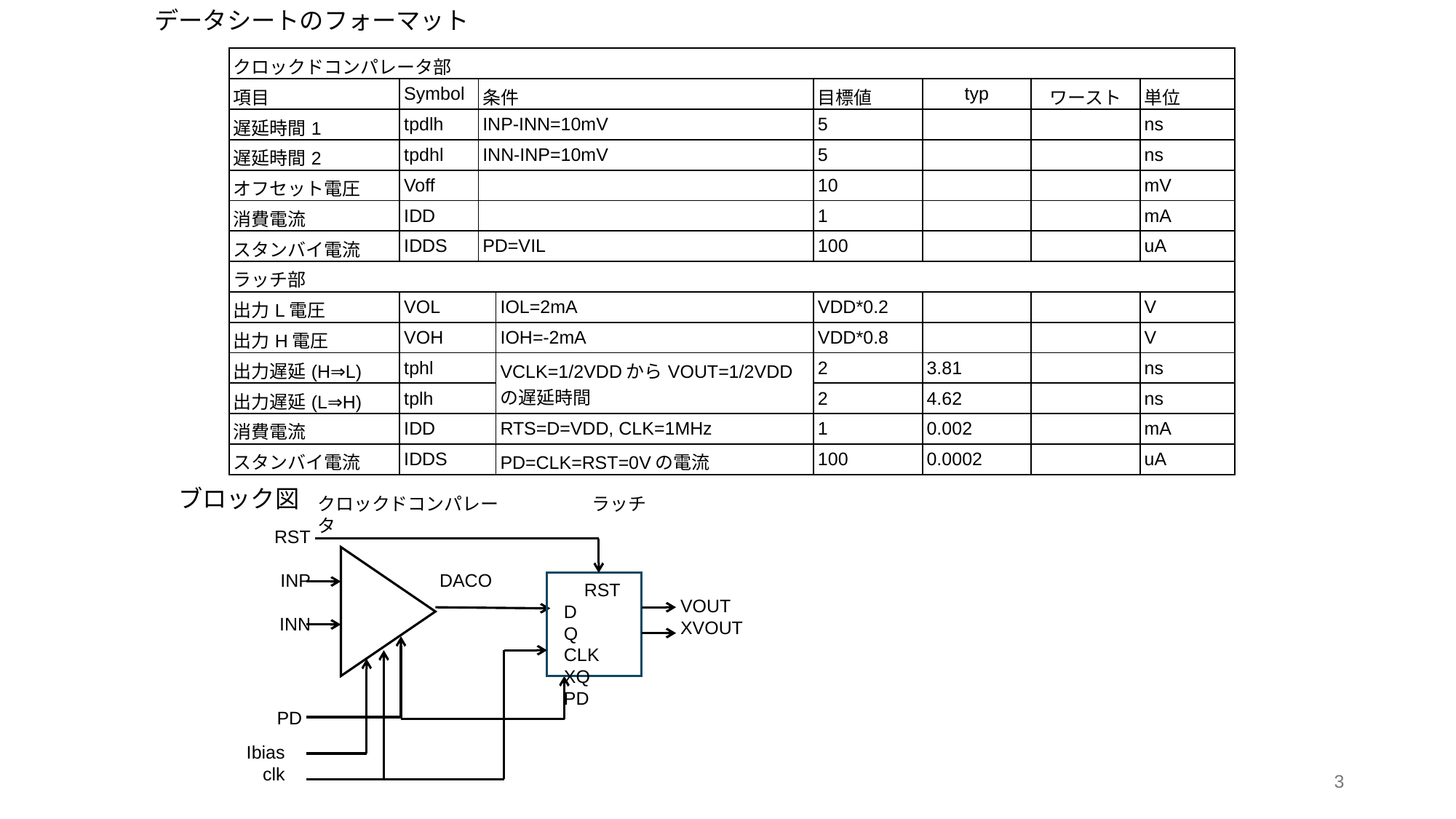

データシートのフォーマット
| クロックドコンパレータ部 |  |  |  |  |  |  |  |
| --- | --- | --- | --- | --- | --- | --- | --- |
| 項目 | Symbol | 条件 |  | 目標値 | typ | ワースト | 単位 |
| 遅延時間1 | tpdlh | INP-INN=10mV |  | 5 |  |  | ns |
| 遅延時間2 | tpdhl | INN-INP=10mV |  | 5 |  |  | ns |
| オフセット電圧 | Voff |  |  | 10 |  |  | mV |
| 消費電流 | IDD |  |  | 1 |  |  | mA |
| スタンバイ電流 | IDDS | PD=VIL |  | 100 |  |  | uA |
| ラッチ部 |  |  |  |  |  |  |  |
| 出力L電圧 | VOL |  | IOL=2mA | VDD\*0.2 |  |  | V |
| 出力H電圧 | VOH |  | IOH=-2mA | VDD\*0.8 |  |  | V |
| 出力遅延(H⇒L) | tphl |  | VCLK=1/2VDDからVOUT=1/2VDDの遅延時間 | 2 | 3.81 |  | ns |
| 出力遅延(L⇒H) | tplh |  |  | 2 | 4.62 |  | ns |
| 消費電流 | IDD |  | RTS=D=VDD, CLK=1MHz | 1 | 0.002 |  | mA |
| スタンバイ電流 | IDDS |  | PD=CLK=RST=0Vの電流 | 100 | 0.0002 |  | uA |
ブロック図
クロックドコンパレータ
ラッチ
RST

INP

INN

DACO

    RST
D           Q
CLK      XQ
PD
VOUT
XVOUT
PD
Ibias
clk
3